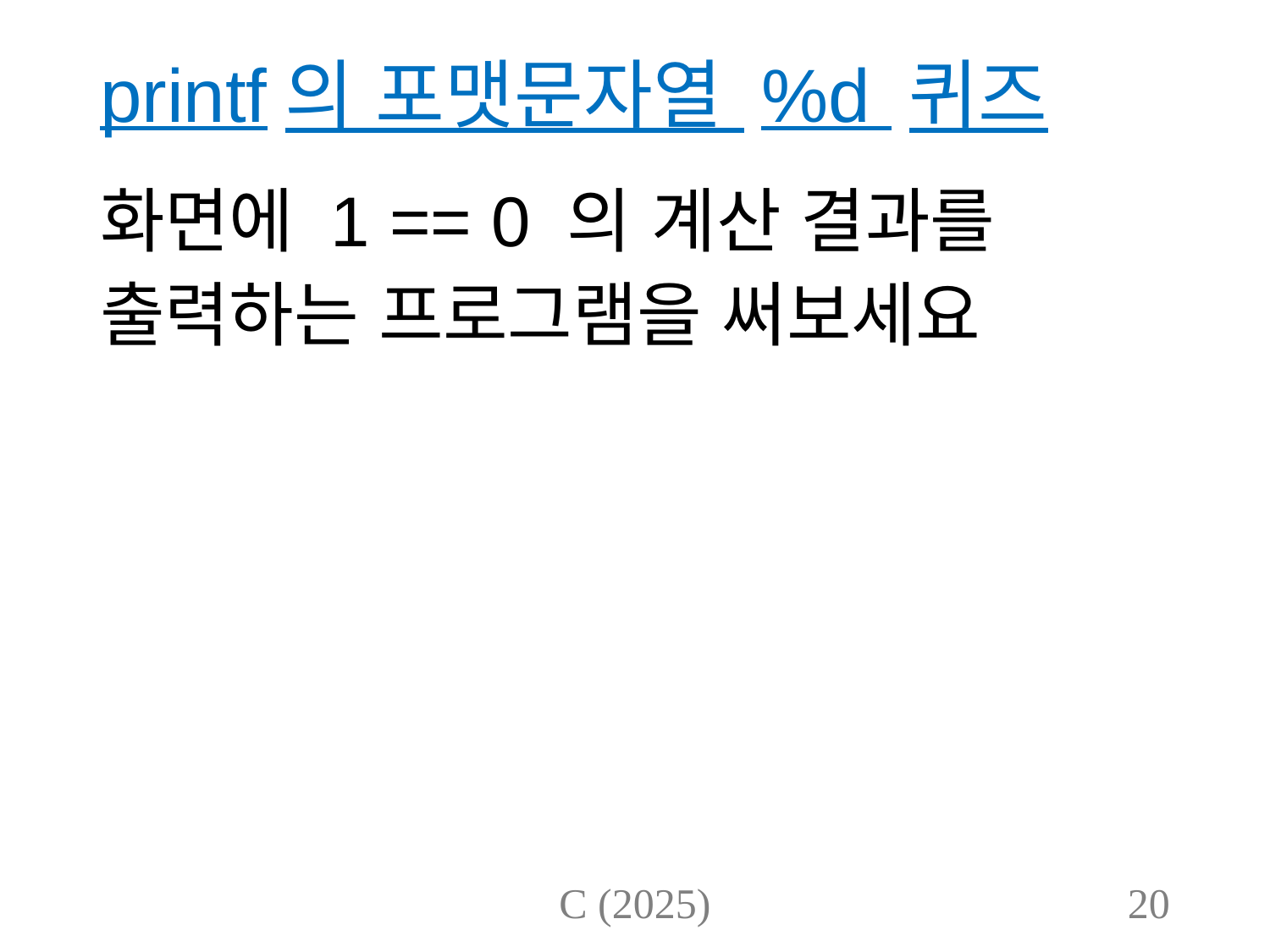

# printf의 포맷문자열 %d 퀴즈
화면에 1 == 0 의 계산 결과를
출력하는 프로그램을 써보세요
C (2025)
20